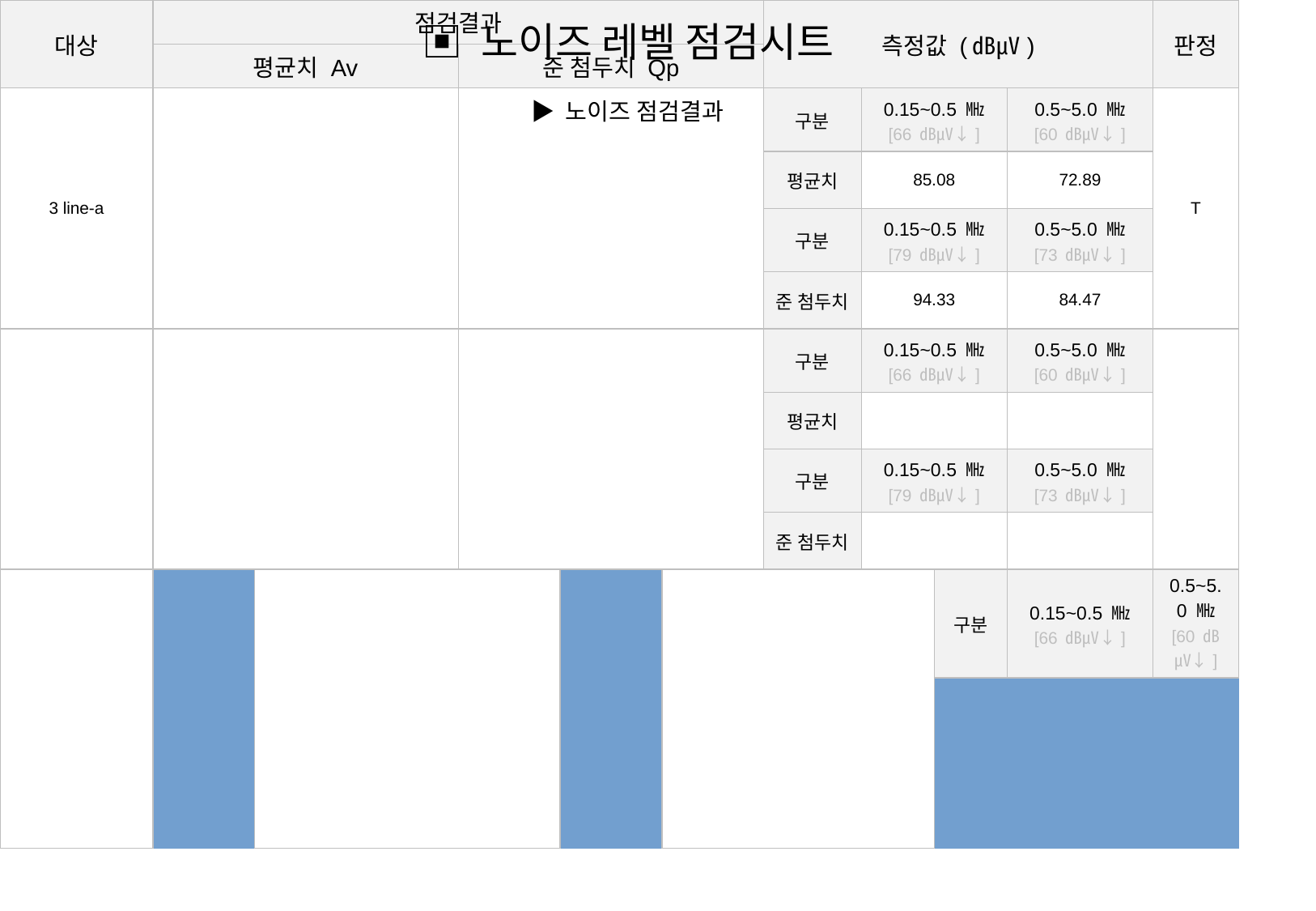

▣ 노이즈 레벨 점검시트
▶ 노이즈 점검결과
| 대상 |  | 점검결과 |  |  |  |  |  | 측정값 (㏈㎶) |  |  |  |  | 판정 |
| --- | --- | --- | --- | --- | --- | --- | --- | --- | --- | --- | --- | --- | --- |
|  |  | 평균치 Av |  |  | 준 첨두치 Qp |  |  |  |  |  |  |  |  |
| 3 line-a |  |  |  |  |  |  |  | 구분 | 0.15~0.5 ㎒ [66 ㏈㎶↓] |  | 0.5~5.0 ㎒ [60 ㏈㎶↓] |  | T |
|  |  |  |  |  |  |  |  | 평균치 | 85.08 |  | 72.89 |  |  |
|  |  |  |  |  |  |  |  | 구분 | 0.15~0.5 ㎒ [79 ㏈㎶↓] |  | 0.5~5.0 ㎒ [73 ㏈㎶↓] |  |  |
|  |  |  |  |  |  |  |  | 준 첨두치 | 94.33 |  | 84.47 |  |  |
|  |  |  |  |  |  |  |  | 구분 | 0.15~0.5 ㎒ [66 ㏈㎶↓] |  | 0.5~5.0 ㎒ [60 ㏈㎶↓] |  |  |
|  |  |  |  |  |  |  |  | 평균치 |  |  |  |  |  |
|  |  |  |  |  |  |  |  | 구분 | 0.15~0.5 ㎒ [79 ㏈㎶↓] |  | 0.5~5.0 ㎒ [73 ㏈㎶↓] |  |  |
|  |  |  |  |  |  |  |  | 준 첨두치 |  |  |  |  |  |
|  |  |  |  |  |  |  |  | 구분 | 0.15~0.5 ㎒ [66 ㏈㎶↓] |  | 0.5~5.0 ㎒ [60 ㏈㎶↓] |  |  |
|  |  |  |  |  |  |  |  | 평균치 |  |  |  |  |  |
|  |  |  |  |  |  |  |  | 구분 | 0.15~0.5 ㎒ [79 ㏈㎶↓] |  | 0.5~5.0 ㎒ [73 ㏈㎶↓] |  |  |
|  |  |  |  |  |  |  |  | 준 첨두치 |  |  |  |  |  |
#